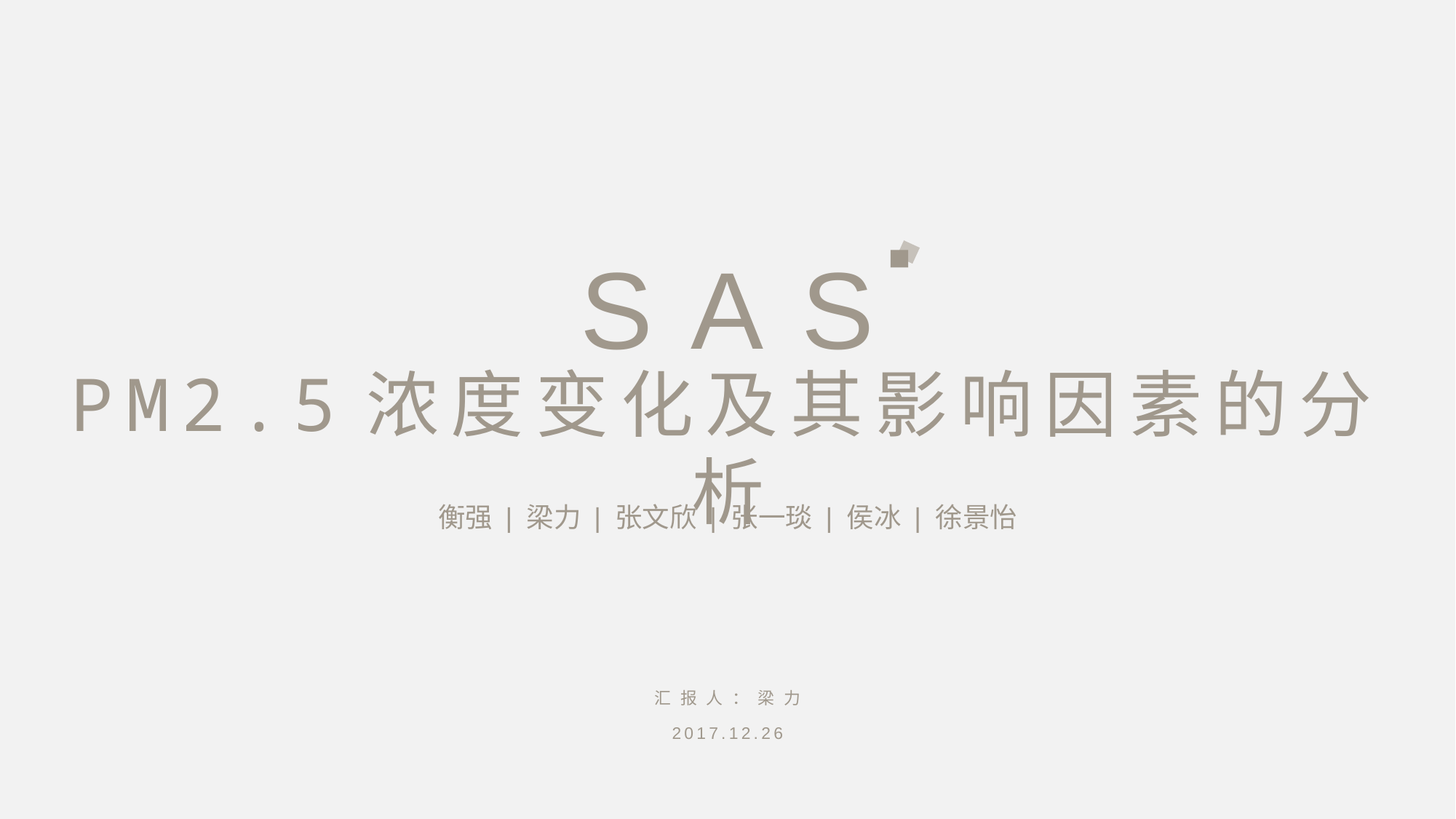

SAS

PM2.5浓度变化及其影响因素的分析
衡强 | 梁力 | 张文欣 | 张一琰 | 侯冰 | 徐景怡
汇报人：梁力
2017.12.26